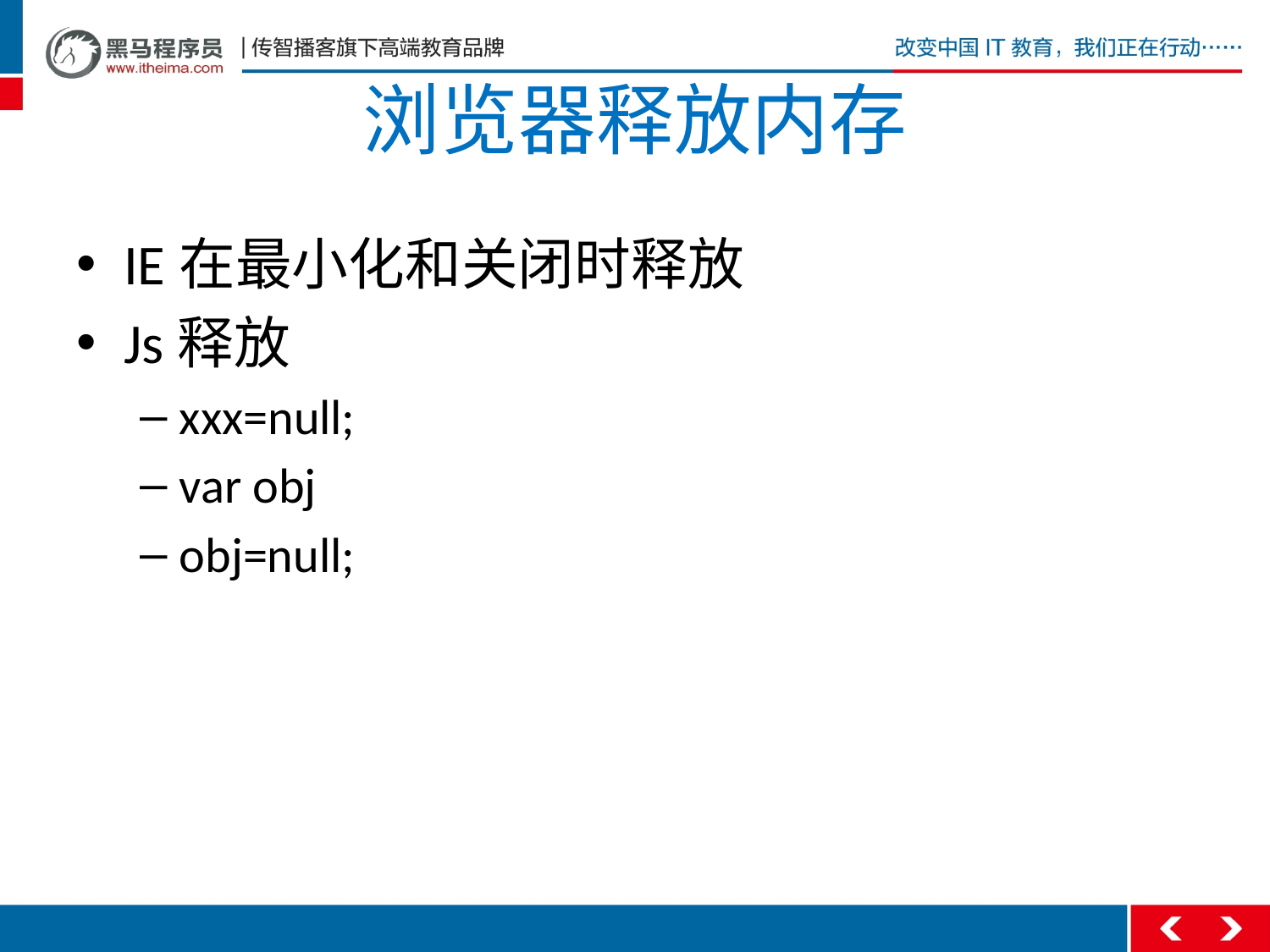

# 浏览器释放内存
IE在最小化和关闭时释放
Js释放
xxx=null;
var obj
obj=null;